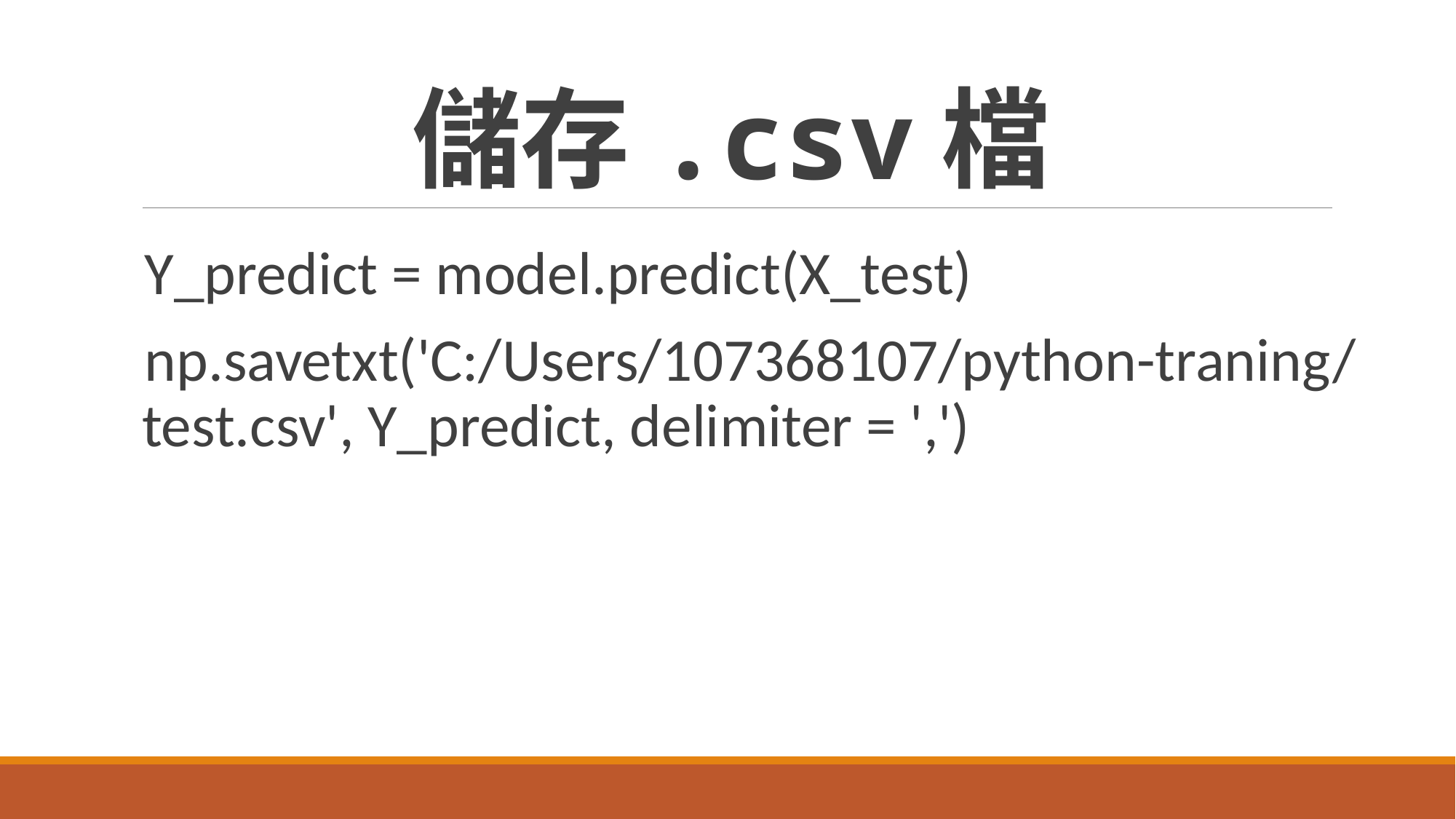

# 儲存.csv檔
Y_predict = model.predict(X_test)
np.savetxt('C:/Users/107368107/python-traning/test.csv', Y_predict, delimiter = ',')